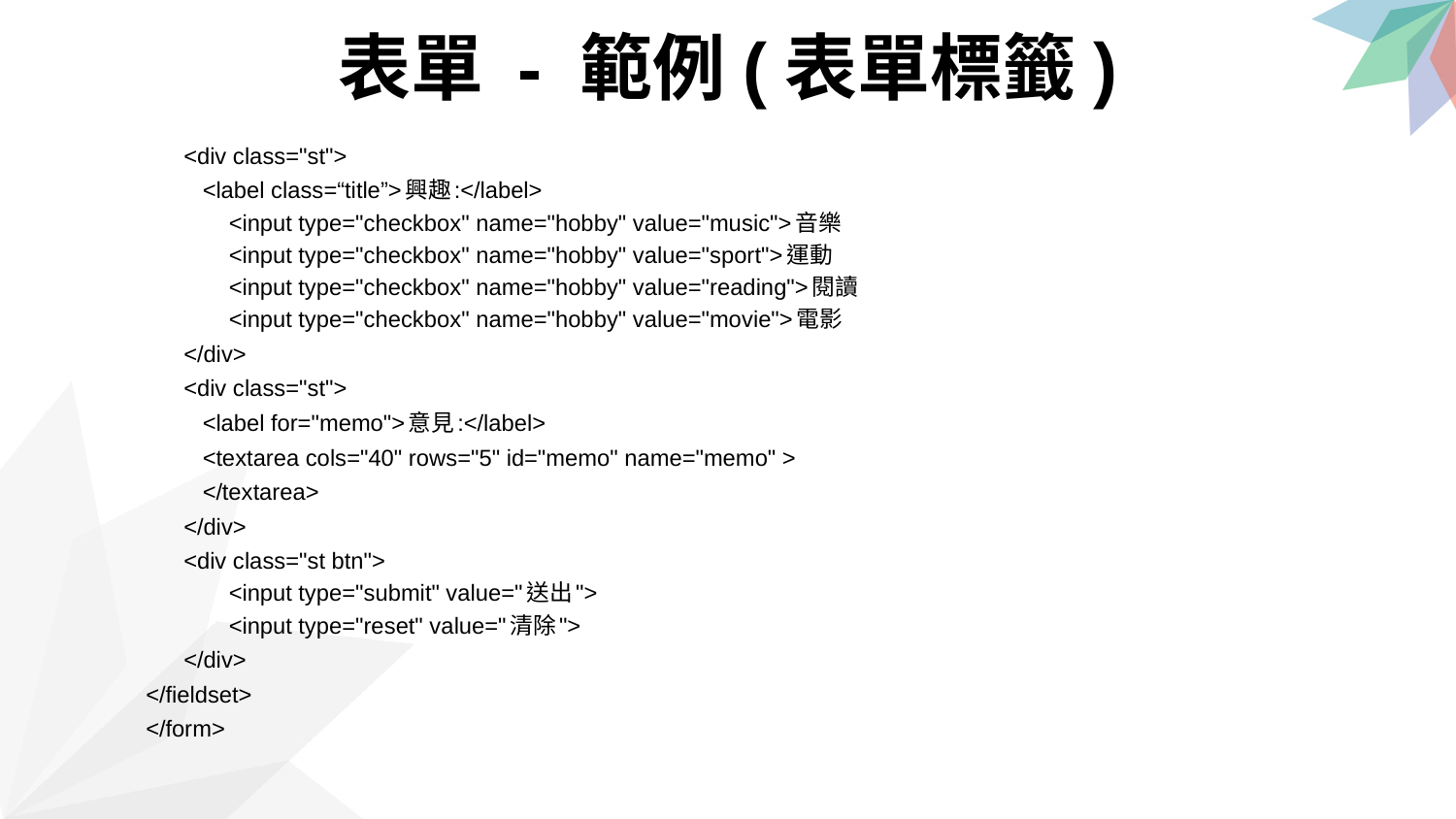

表單 - 範例(表單標籤)
      <div class="st">
		<label class=“title”>興趣:</label>
	<input type="checkbox" name="hobby" value="music">音樂
	<input type="checkbox" name="hobby" value="sport">運動
	<input type="checkbox" name="hobby" value="reading">閱讀
	<input type="checkbox" name="hobby" value="movie">電影
      </div>
      <div class="st">
		<label for="memo">意見:</label>
		<textarea cols="40" rows="5" id="memo" name="memo" >
		</textarea>
      </div>
      <div class="st btn">
	<input type="submit" value="送出">
	<input type="reset" value="清除">
      </div>
</fieldset>
</form>